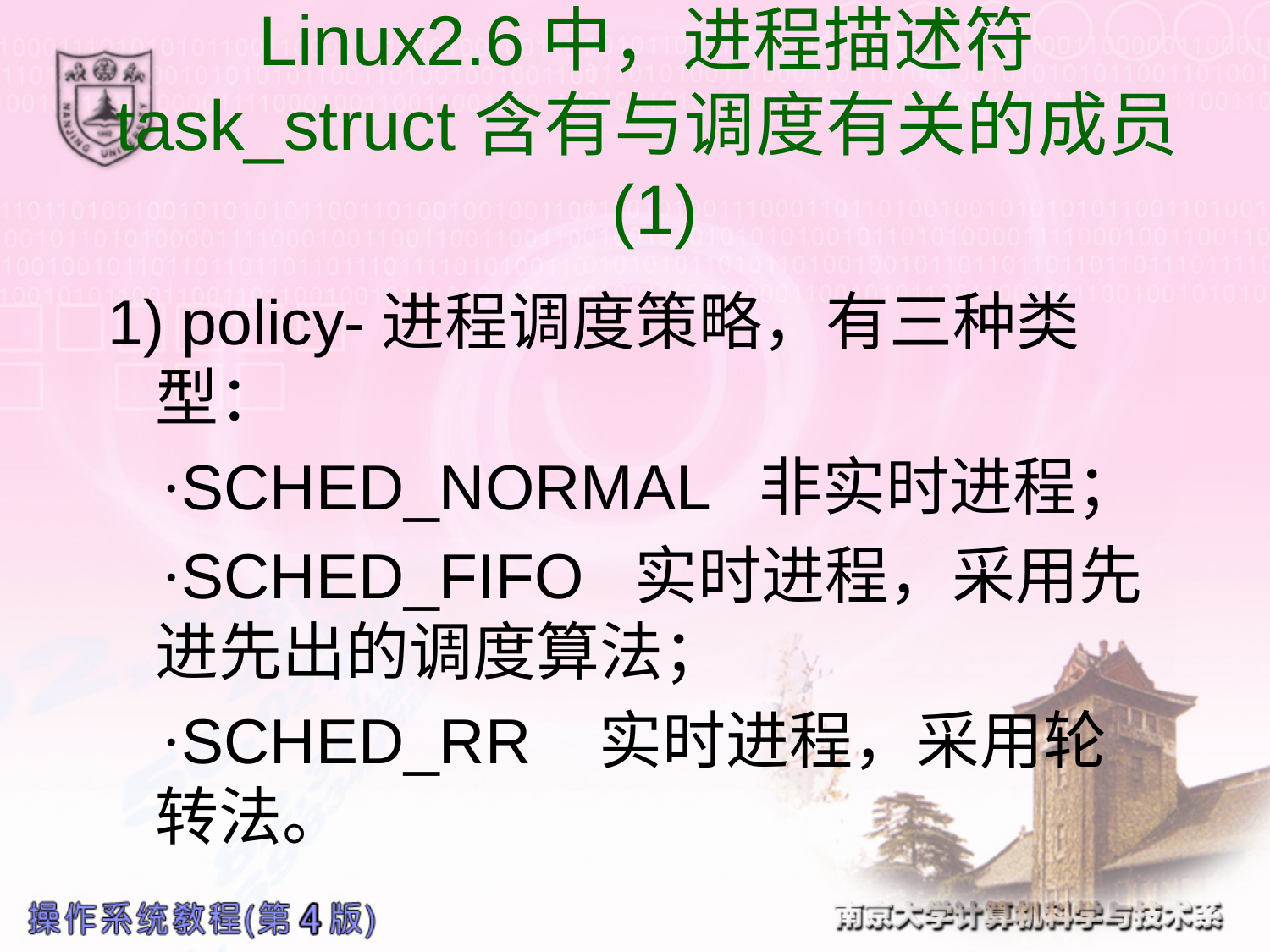

# Linux2.6中，进程描述符task_struct含有与调度有关的成员(1)
1) policy-进程调度策略，有三种类型：
   ·SCHED_NORMAL  非实时进程；
   ·SCHED_FIFO  实时进程，采用先进先出的调度算法；
   ·SCHED_RR   实时进程，采用轮转法。